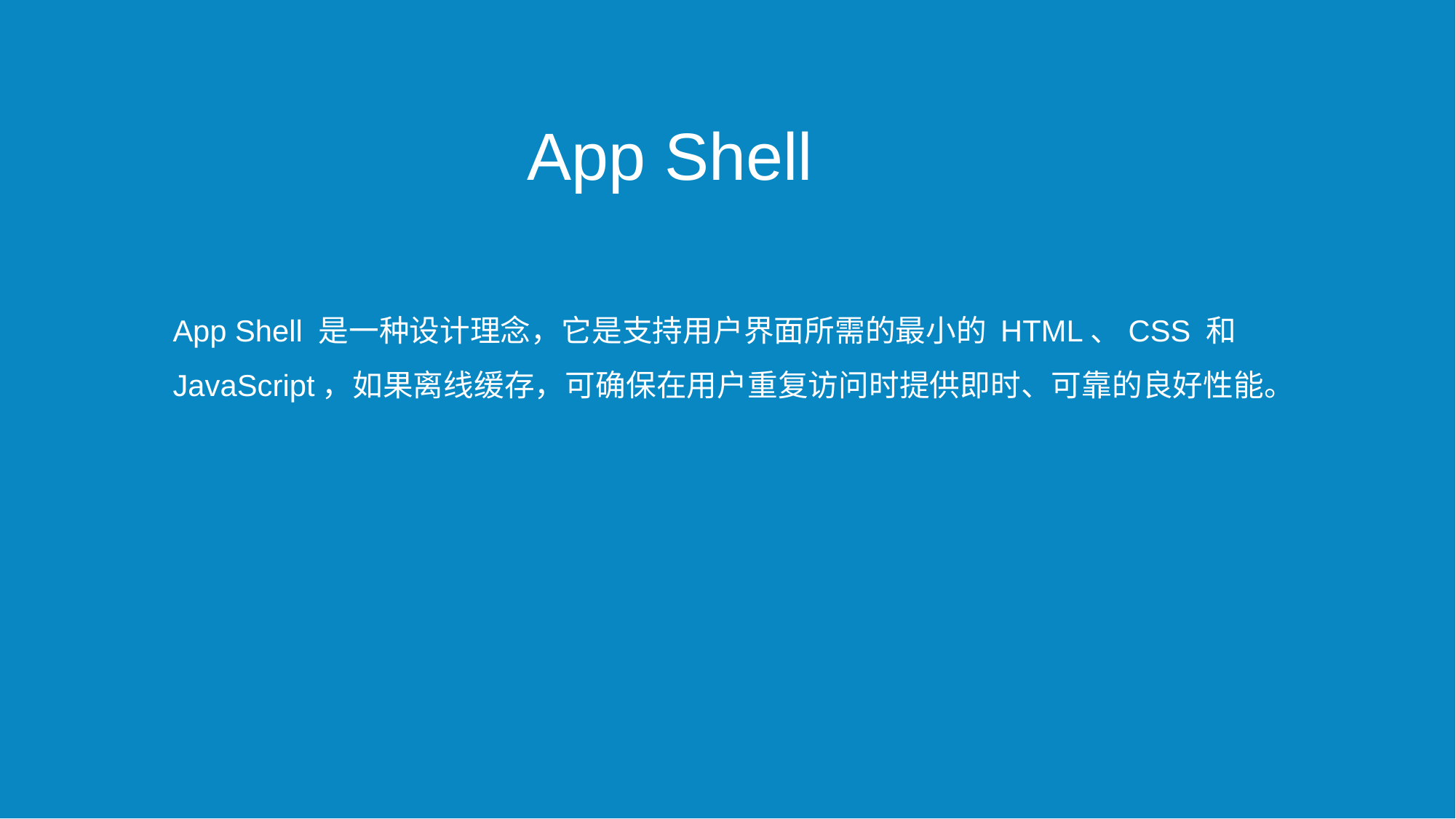

App Shell
App Shell 是一种设计理念，它是支持用户界面所需的最小的 HTML、CSS 和 JavaScript，如果离线缓存，可确保在用户重复访问时提供即时、可靠的良好性能。